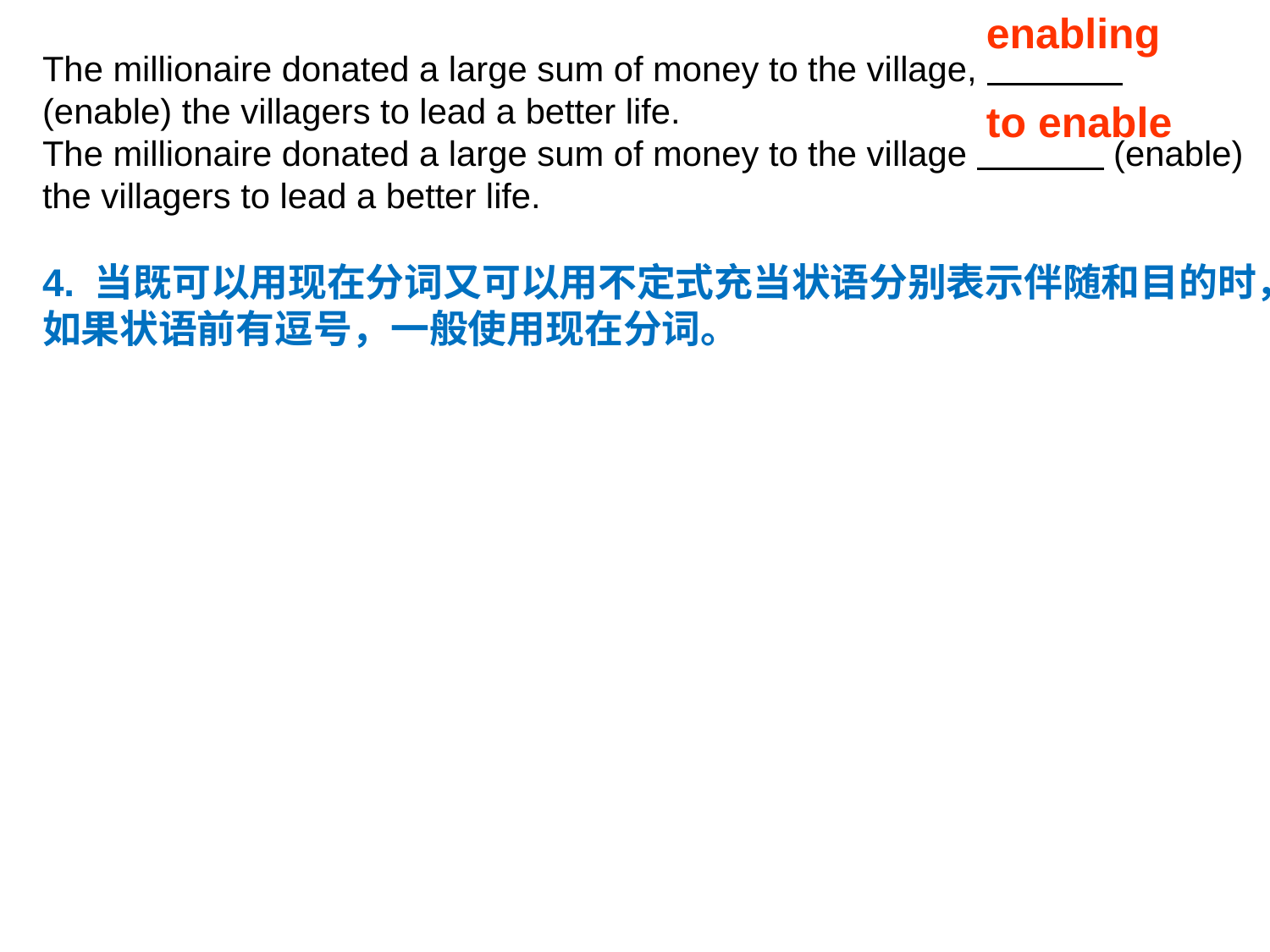

enabling
The millionaire donated a large sum of money to the village,                (enable) the villagers to lead a better life.
The millionaire donated a large sum of money to the village               (enable) the villagers to lead a better life.

4. 当既可以用现在分词又可以用不定式充当状语分别表示伴随和目的时，如果状语前有逗号，一般使用现在分词。
to enable